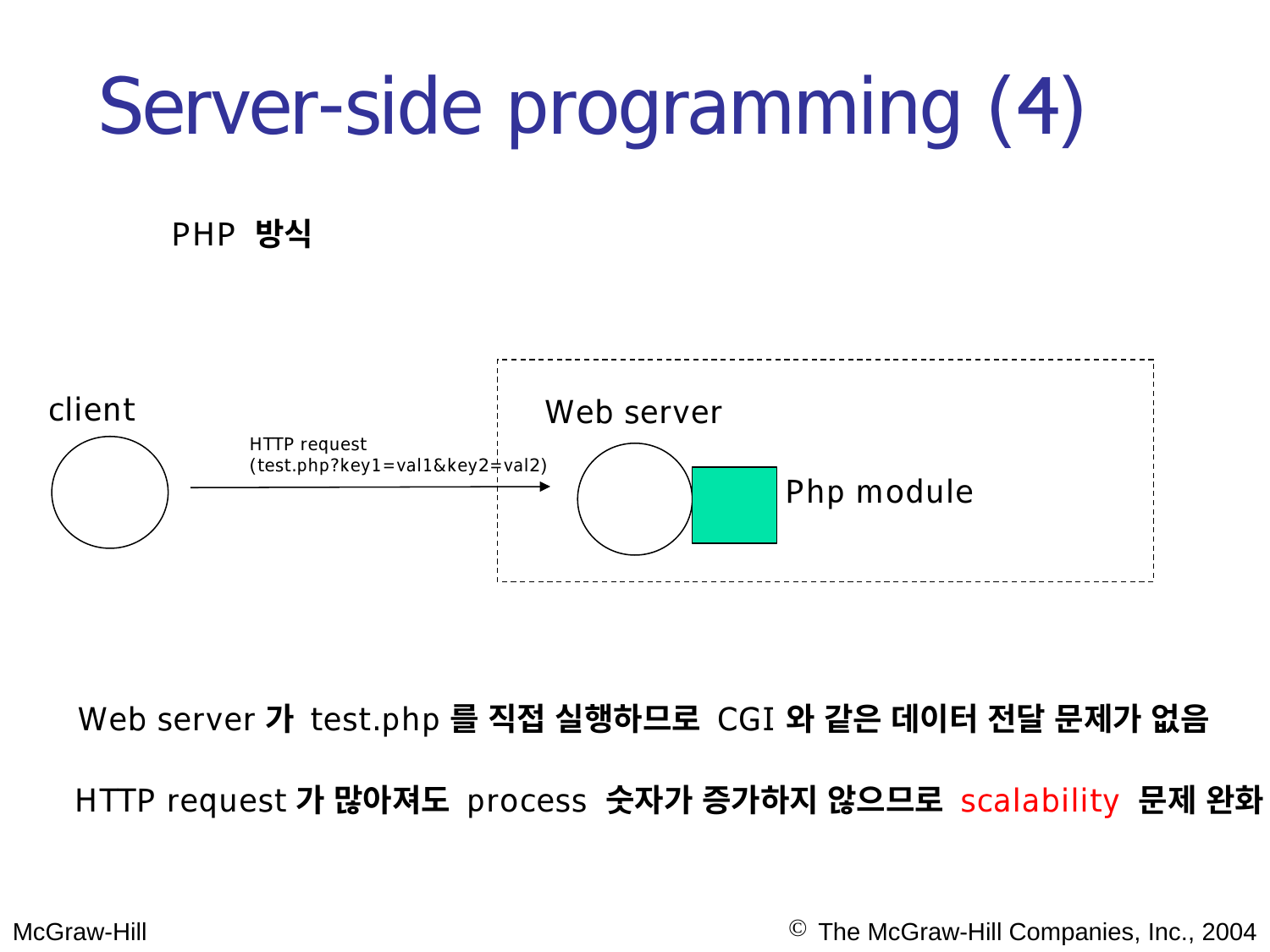

# Server-side programming (4)
PHP 방식

client
Web server
HTTP request
(test.php?key1=val1&key2=val2)

Php module

Web server가 test.php를 직접 실행하므로 CGI와 같은 데이터 전달 문제가 없음
HTTP request가 많아져도 process 숫자가 증가하지 않으므로 scalability 문제 완화